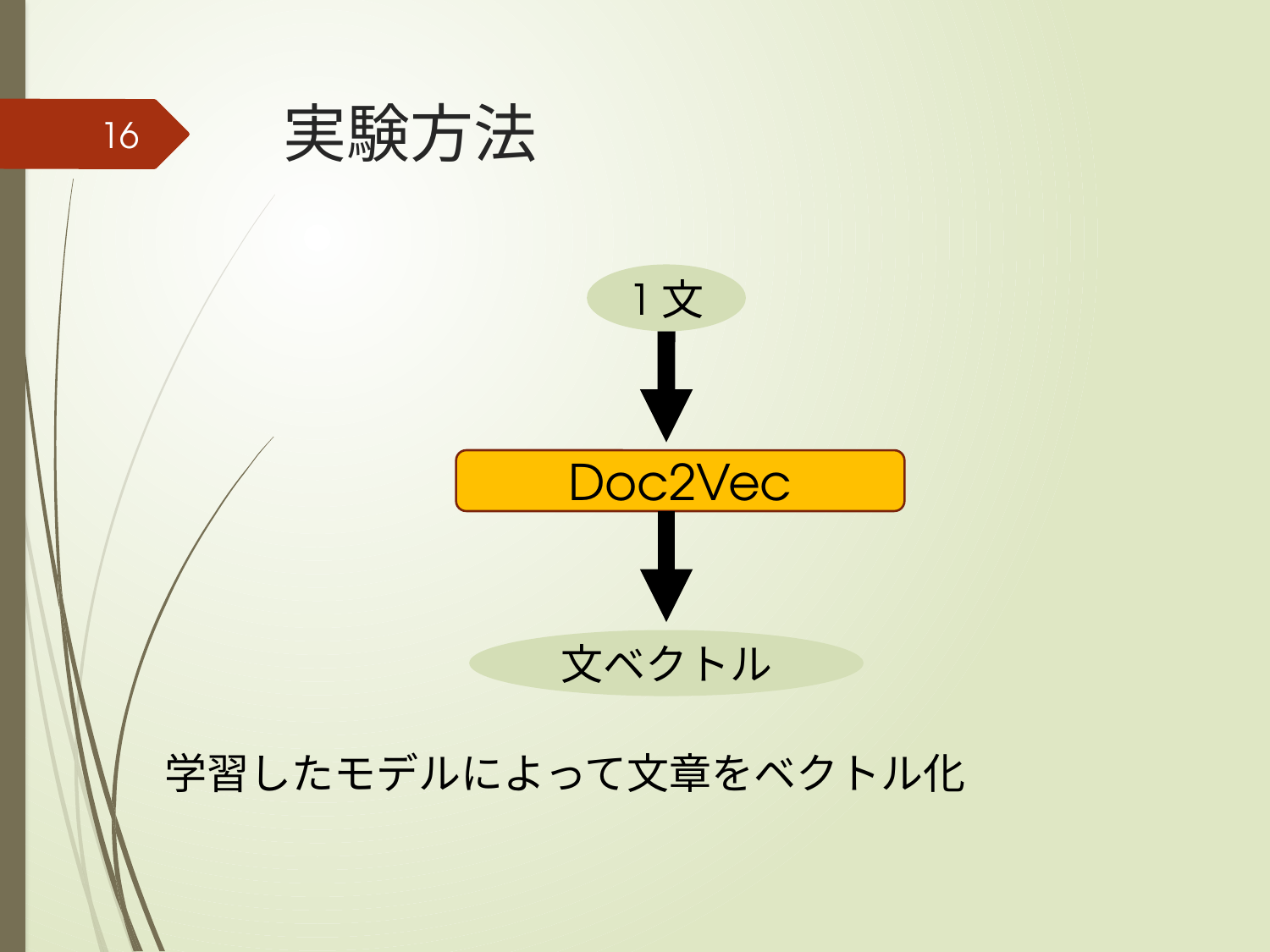

# 実験方法
16
1文
Doc2Vec
文ベクトル
学習したモデルによって文章をベクトル化